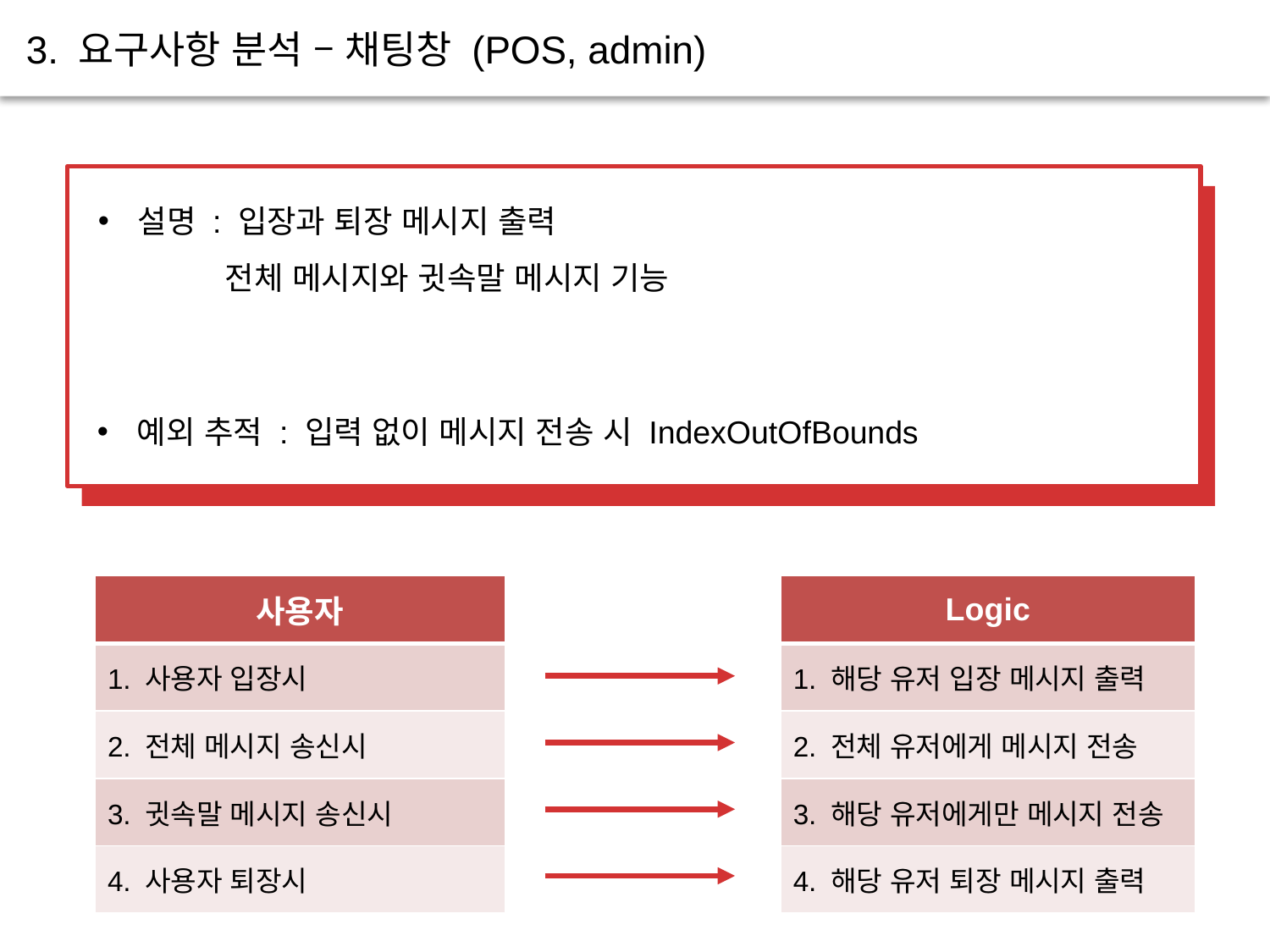

3. 요구사항 분석 – 채팅창 (POS, admin)

설명 : 입장과 퇴장 메시지 출력
	전체 메시지와 귓속말 메시지 기능

예외 추적 : 입력 없이 메시지 전송 시 IndexOutOfBounds
| 사용자 |
| --- |
| 1. 사용자 입장시 |
| 2. 전체 메시지 송신시 |
| 3. 귓속말 메시지 송신시 |
| 4. 사용자 퇴장시 |
| Logic |
| --- |
| 1. 해당 유저 입장 메시지 출력 |
| 2. 전체 유저에게 메시지 전송 |
| 3. 해당 유저에게만 메시지 전송 |
| 4. 해당 유저 퇴장 메시지 출력 |